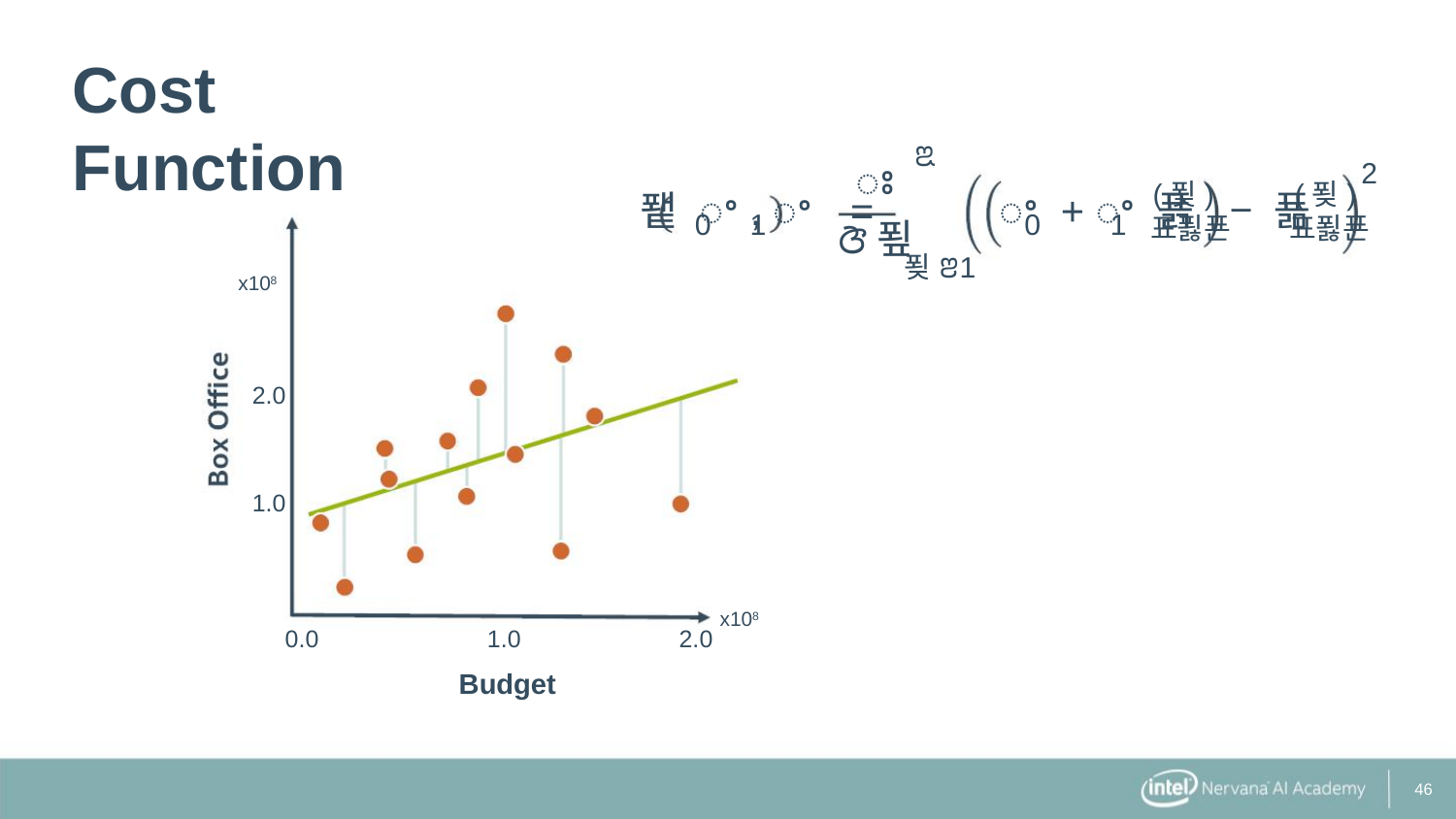

Cost Function
ꢃ
2
ꢁ
(푖)
표푏푠
(푖)
표푏푠
  ꢀ + ꢀ 푥
퐽 ꢀ , ꢀ =
− 푦
0
1
0
1
ꢆ푚
푖ꢂ1
x108
2.0
1.0
x108
0.0
1.0
2.0
Budget
46